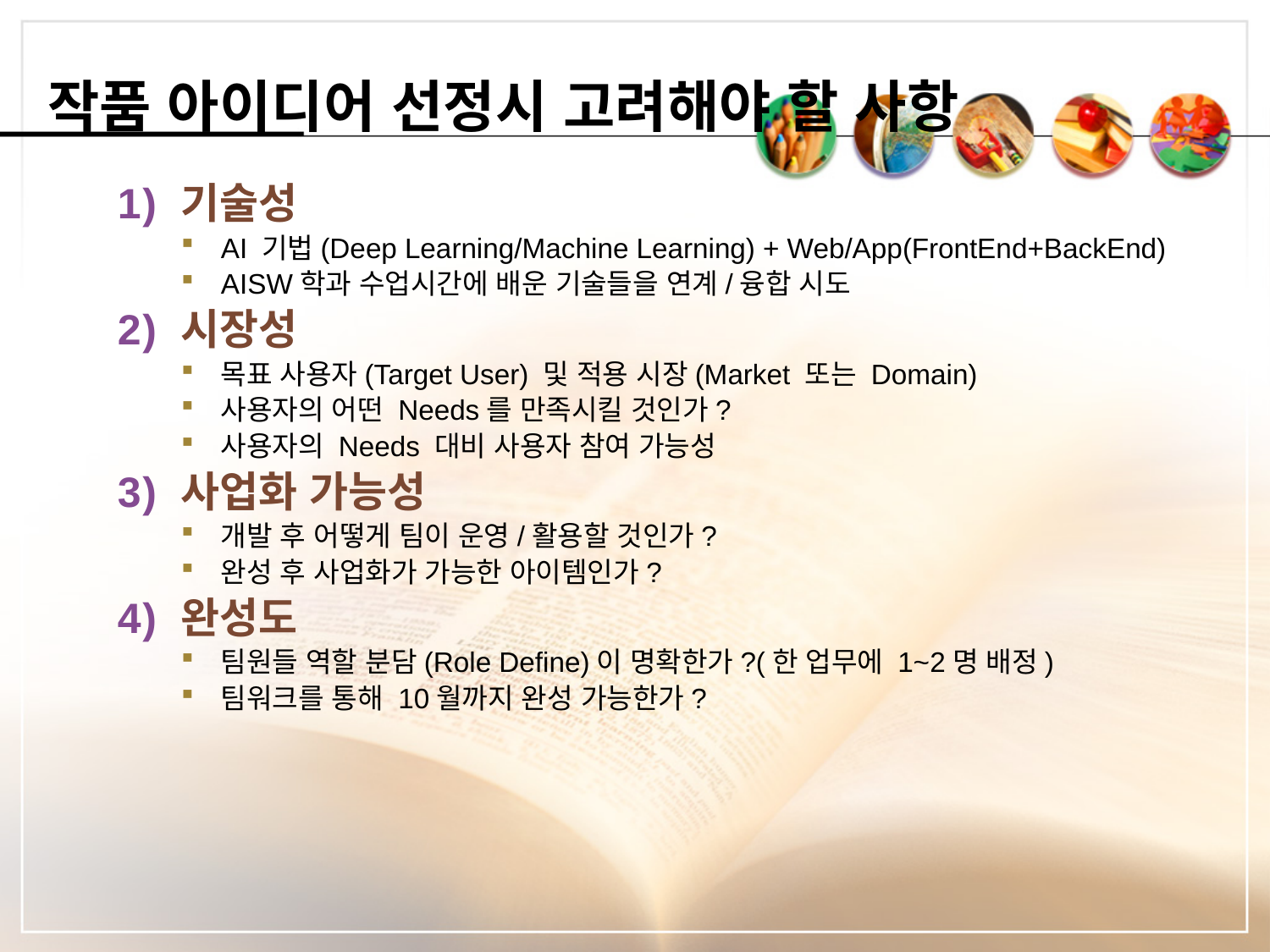

# 작품 아이디어 선정시 고려해야 할 사항
기술성
AI 기법(Deep Learning/Machine Learning) + Web/App(FrontEnd+BackEnd)
AISW학과 수업시간에 배운 기술들을 연계/융합 시도
시장성
목표 사용자(Target User) 및 적용 시장(Market 또는 Domain)
사용자의 어떤 Needs를 만족시킬 것인가?
사용자의 Needs 대비 사용자 참여 가능성
사업화 가능성
개발 후 어떻게 팀이 운영/활용할 것인가?
완성 후 사업화가 가능한 아이템인가?
완성도
팀원들 역할 분담(Role Define)이 명확한가?(한 업무에 1~2명 배정)
팀워크를 통해 10월까지 완성 가능한가?